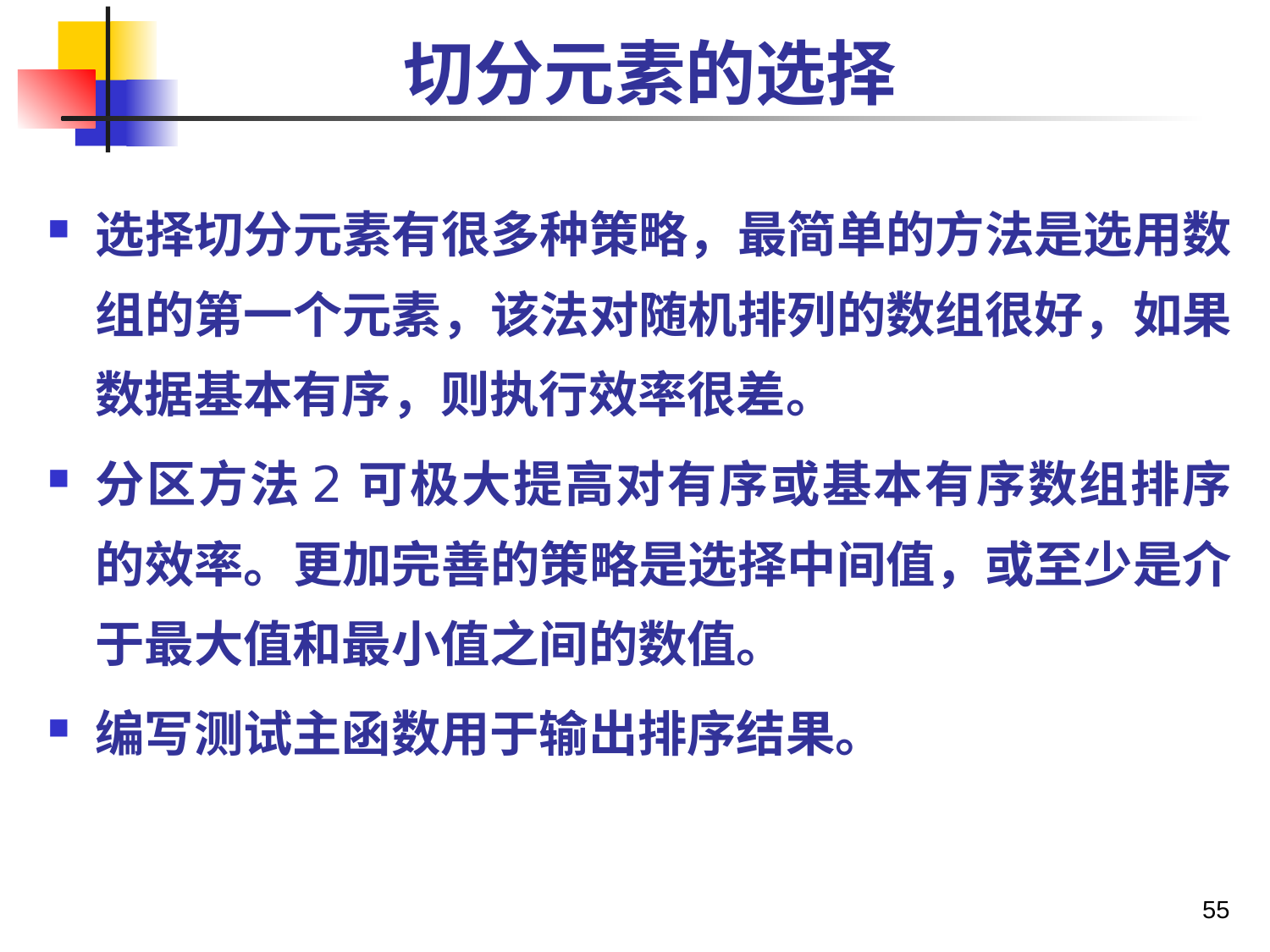

# 切分元素的选择
选择切分元素有很多种策略，最简单的方法是选用数组的第一个元素，该法对随机排列的数组很好，如果数据基本有序，则执行效率很差。
分区方法2可极大提高对有序或基本有序数组排序的效率。更加完善的策略是选择中间值，或至少是介于最大值和最小值之间的数值。
编写测试主函数用于输出排序结果。

55